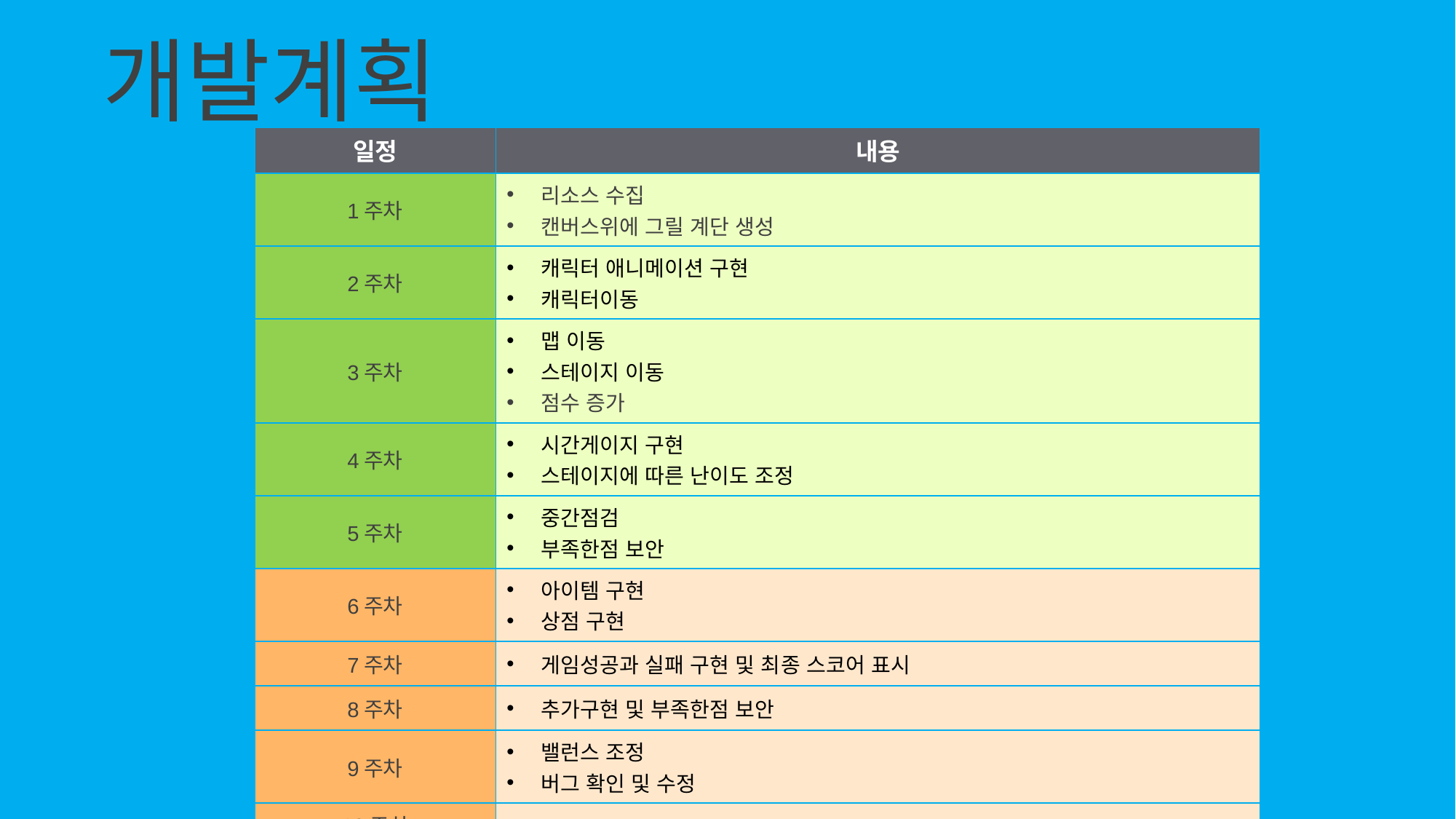

개발계획
| 일정 | 내용 |
| --- | --- |
| 1주차 | 리소스 수집 캔버스위에 그릴 계단 생성 |
| 2주차 | 캐릭터 애니메이션 구현 캐릭터이동 |
| 3주차 | 맵 이동 스테이지 이동 점수 증가 |
| 4주차 | 시간게이지 구현 스테이지에 따른 난이도 조정 |
| 5주차 | 중간점검 부족한점 보안 |
| 6주차 | 아이템 구현 상점 구현 |
| 7주차 | 게임성공과 실패 구현 및 최종 스코어 표시 |
| 8주차 | 추가구현 및 부족한점 보안 |
| 9주차 | 밸런스 조정 버그 확인 및 수정 |
| 10주차 | 최종점검및 발표준비 |
| 11주차 |  |